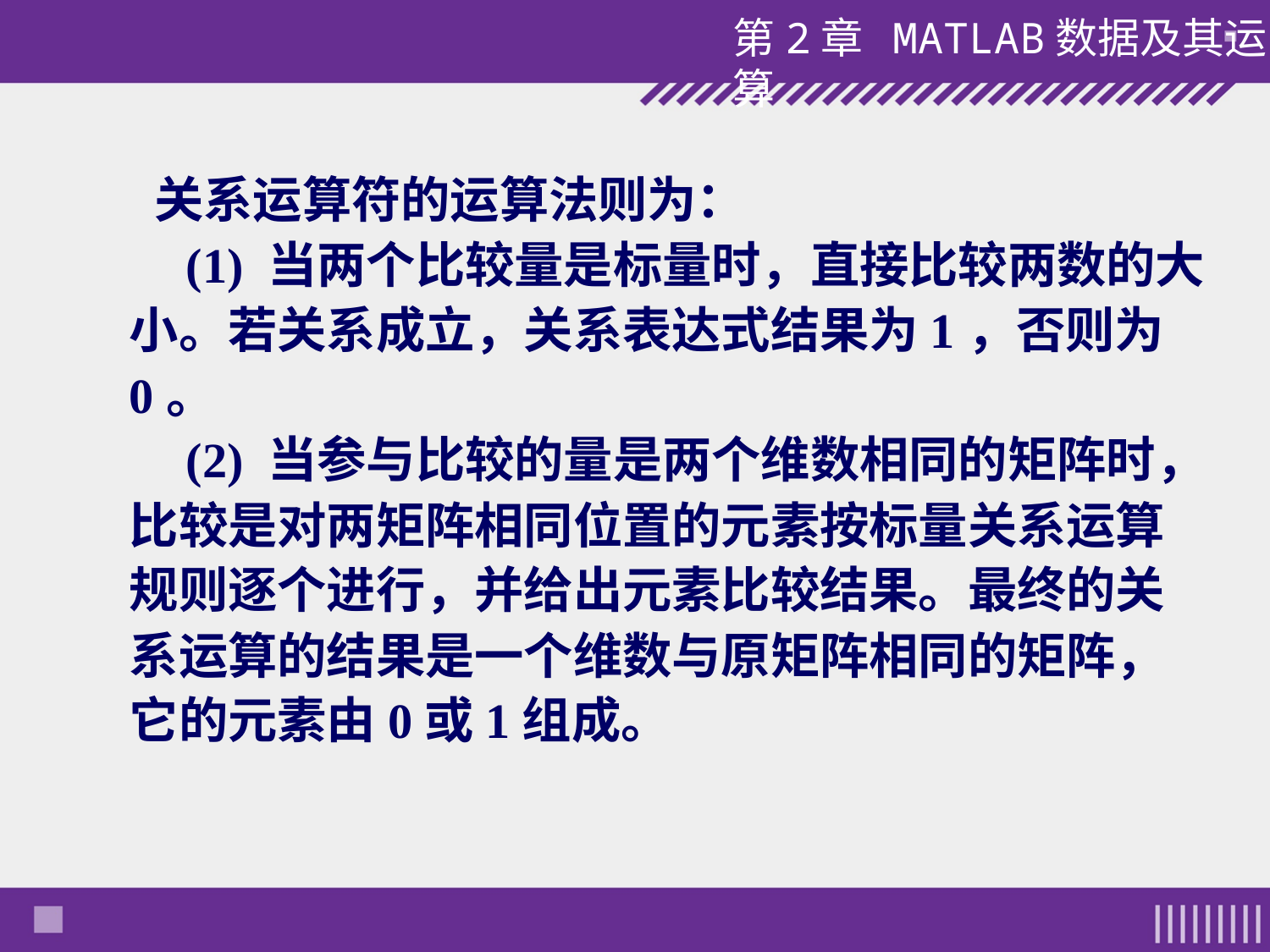

关系运算符的运算法则为：
    (1) 当两个比较量是标量时，直接比较两数的大小。若关系成立，关系表达式结果为1，否则为0。
    (2) 当参与比较的量是两个维数相同的矩阵时，比较是对两矩阵相同位置的元素按标量关系运算规则逐个进行，并给出元素比较结果。最终的关系运算的结果是一个维数与原矩阵相同的矩阵，它的元素由0或1组成。